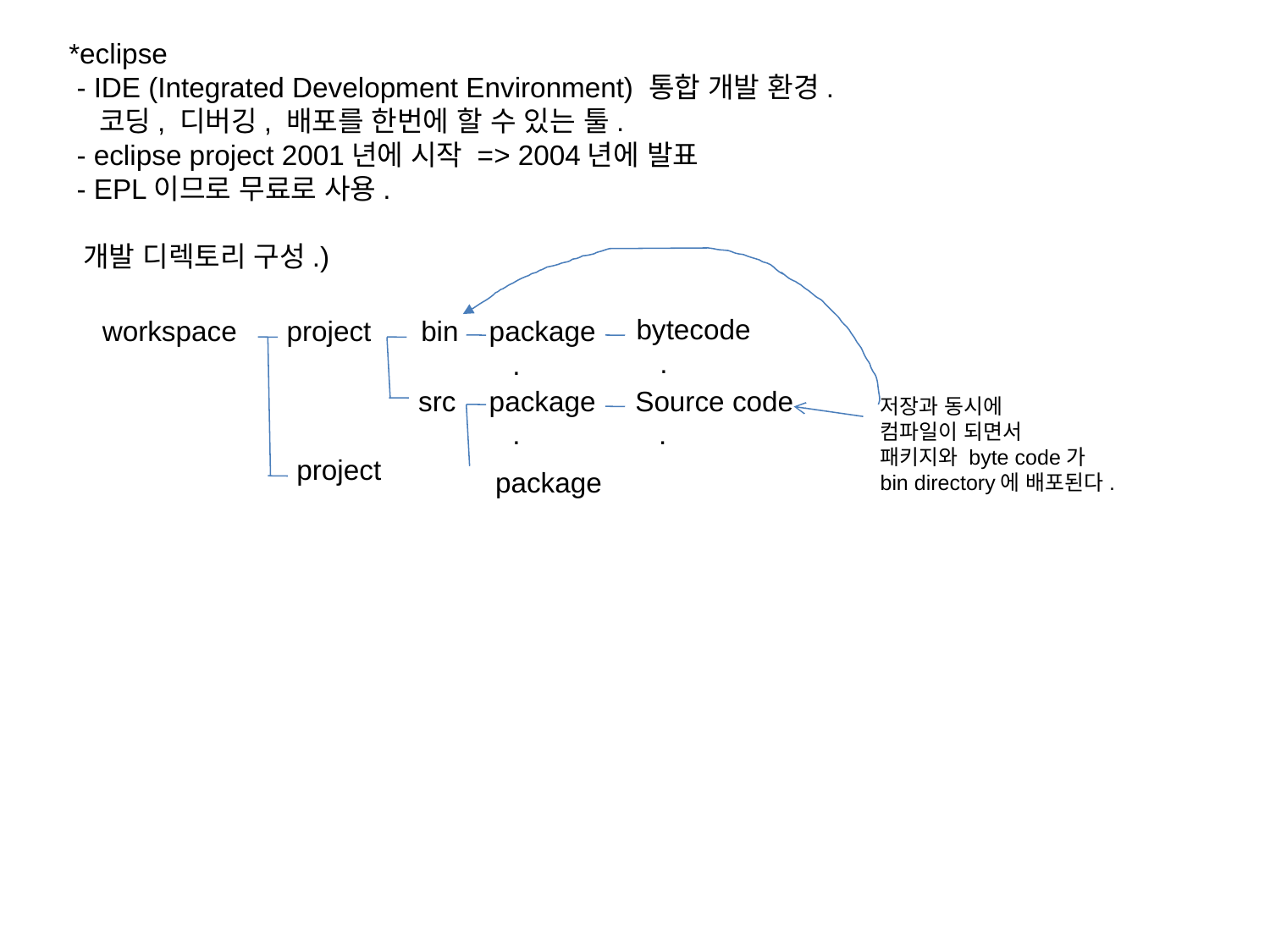

*eclipse
 - IDE (Integrated Development Environment) 통합 개발 환경.
   코딩, 디버깅, 배포를 한번에 할 수 있는 툴.
 - eclipse project 2001년에 시작 => 2004년에 발표
 - EPL이므로 무료로 사용.

 개발 디렉토리 구성.)

bytecode
   .
workspace
project
bin
package
   .
src
package
   .
Source code
   .
저장과 동시에
컴파일이 되면서
패키지와 byte code가
bin directory에 배포된다.
project
package